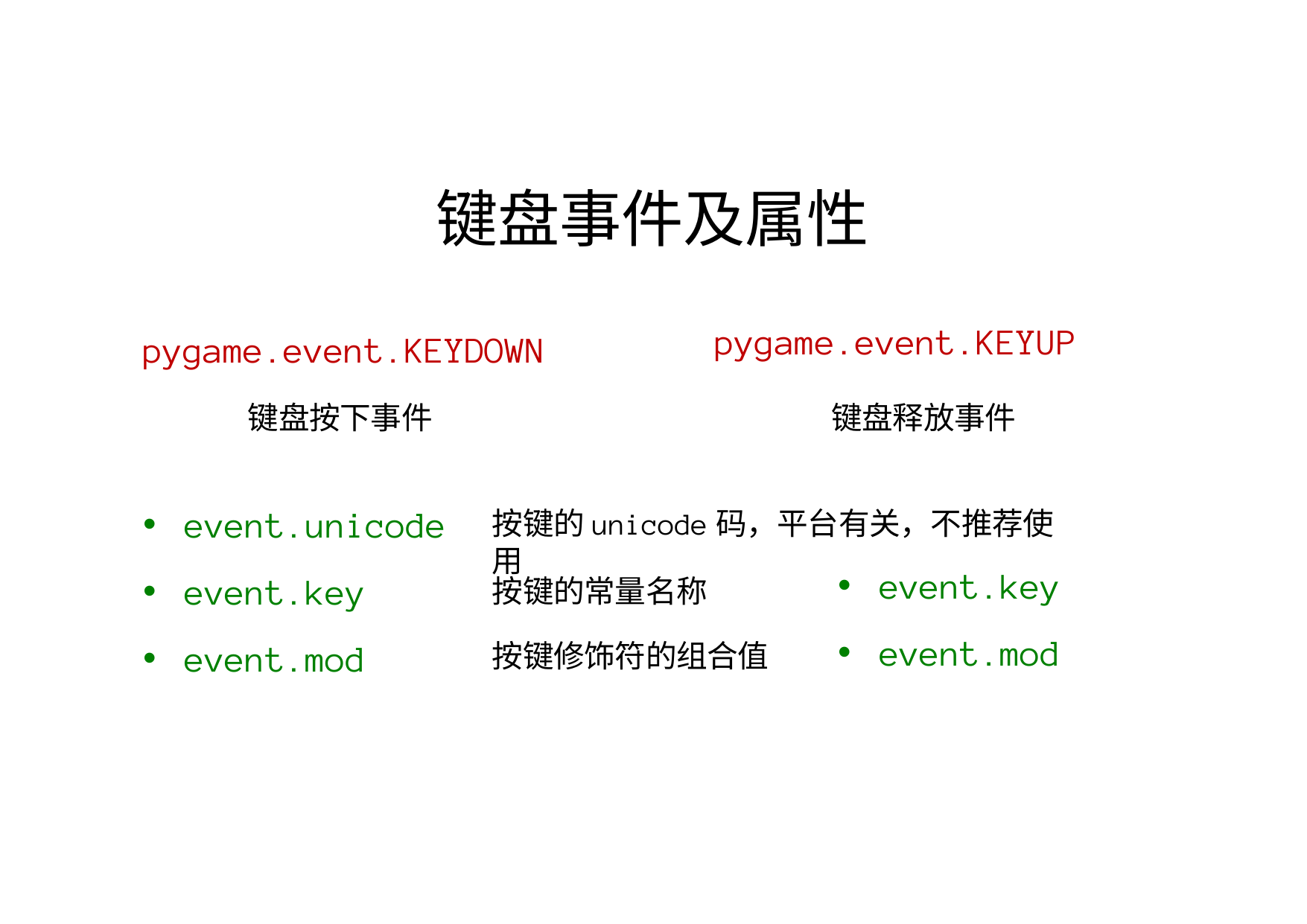

# 键盘事件及属性
pygame.event.KEYUP
键盘释放事件
pygame.event.KEYDOWN
键盘按下事件
event.unicode
event.key
event.mod
按键的unicode码，平台有关，不推荐使用
event.key
event.mod
按键的常量名称
按键修饰符的组合值